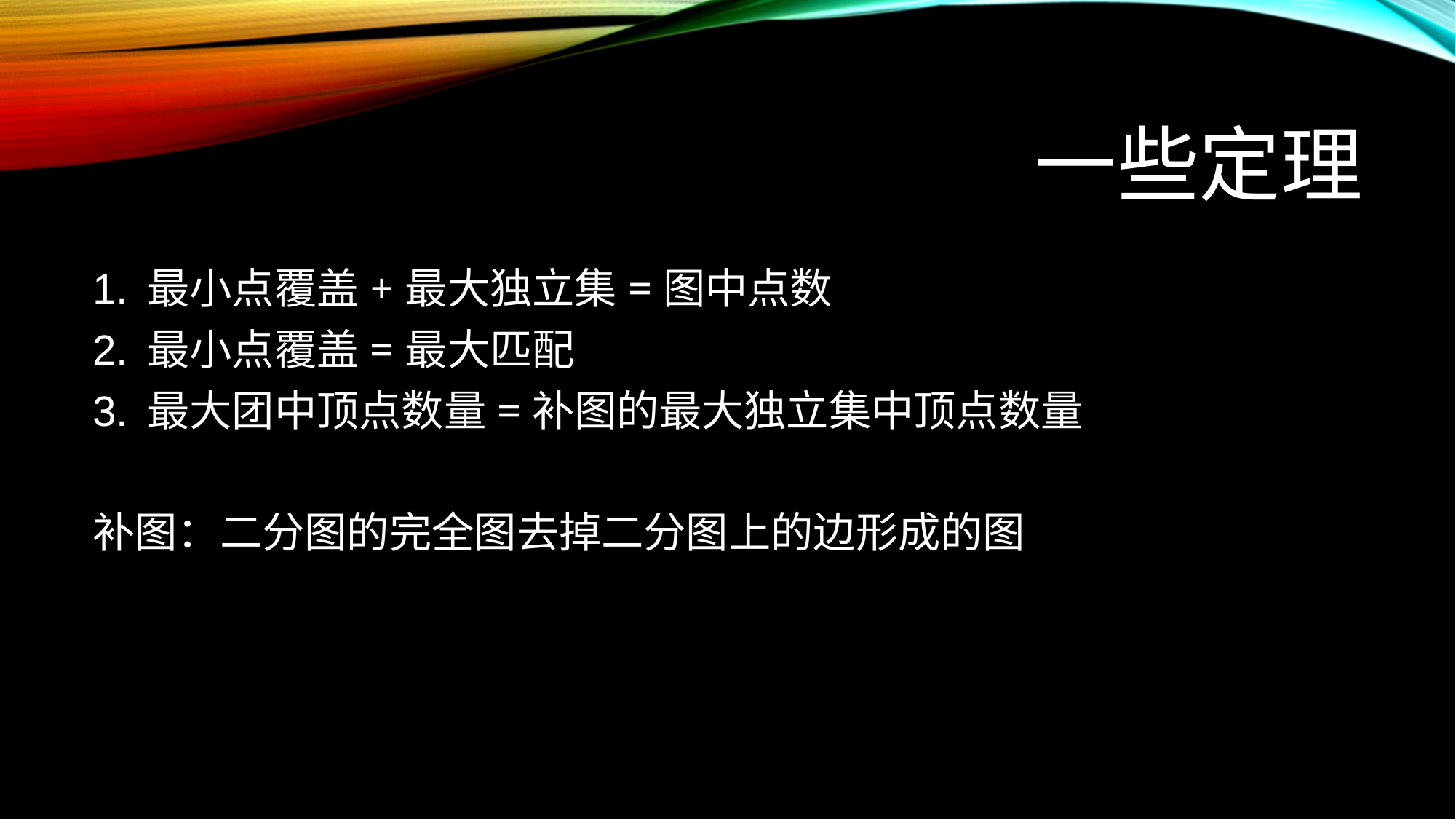

# 一些定理
最小点覆盖+最大独立集=图中点数
最小点覆盖=最大匹配
最大团中顶点数量=补图的最大独立集中顶点数量

补图：二分图的完全图去掉二分图上的边形成的图